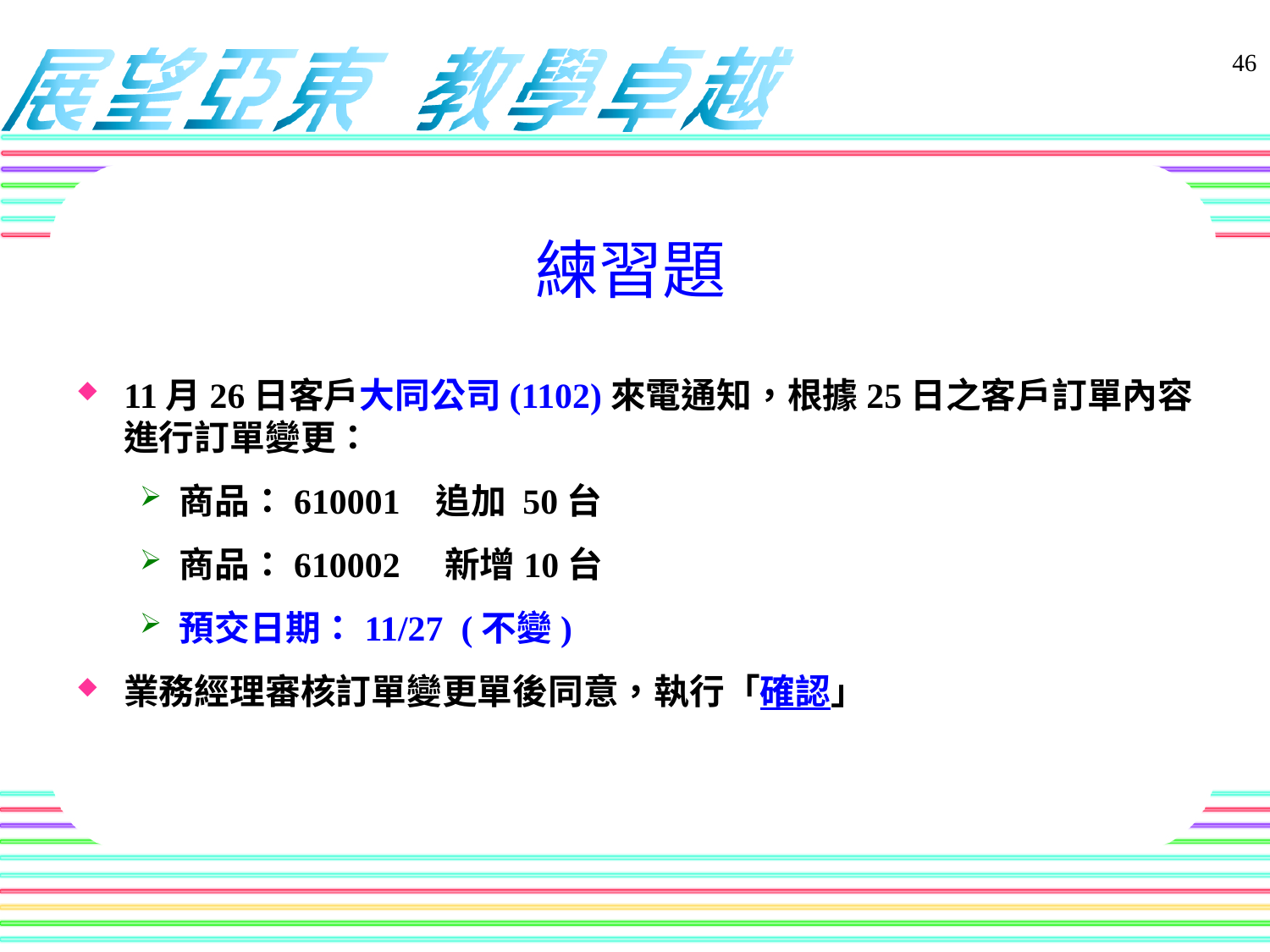

練習題
11月26日客戶大同公司(1102)來電通知，根據25日之客戶訂單內容進行訂單變更：
商品：610001   追加 50台
商品：610002    新增10台
預交日期：11/27  (不變)
業務經理審核訂單變更單後同意，執行「確認」
46